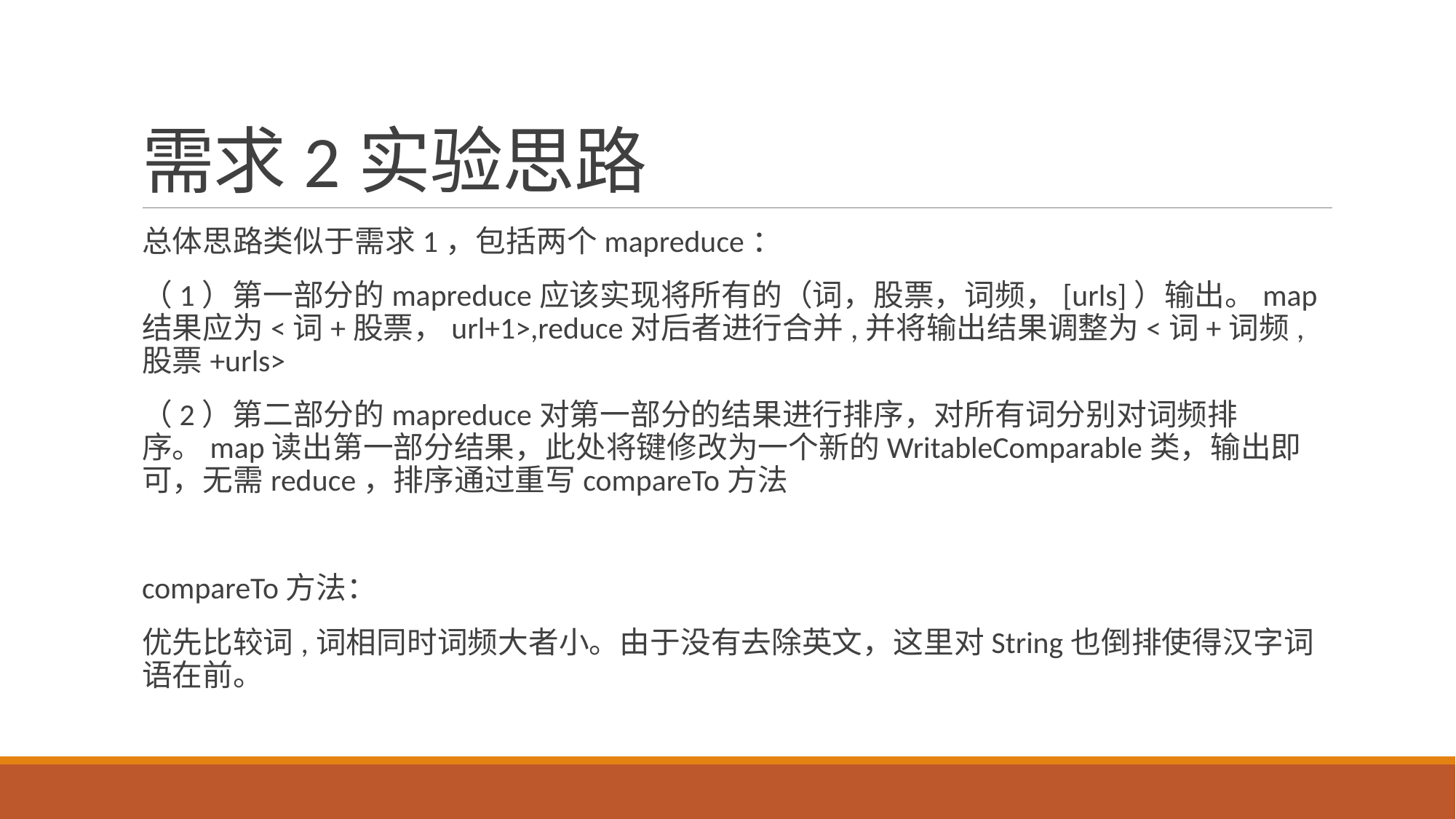

# 需求2实验思路
总体思路类似于需求1，包括两个mapreduce：
（1）第一部分的mapreduce应该实现将所有的（词，股票，词频，[urls]）输出。map结果应为<词+股票，url+1>,reduce对后者进行合并,并将输出结果调整为<词+词频,股票+urls>
（2）第二部分的mapreduce对第一部分的结果进行排序，对所有词分别对词频排序。map读出第一部分结果，此处将键修改为一个新的WritableComparable类，输出即可，无需reduce，排序通过重写compareTo方法

compareTo方法：
优先比较词,词相同时词频大者小。由于没有去除英文，这里对String也倒排使得汉字词语在前。